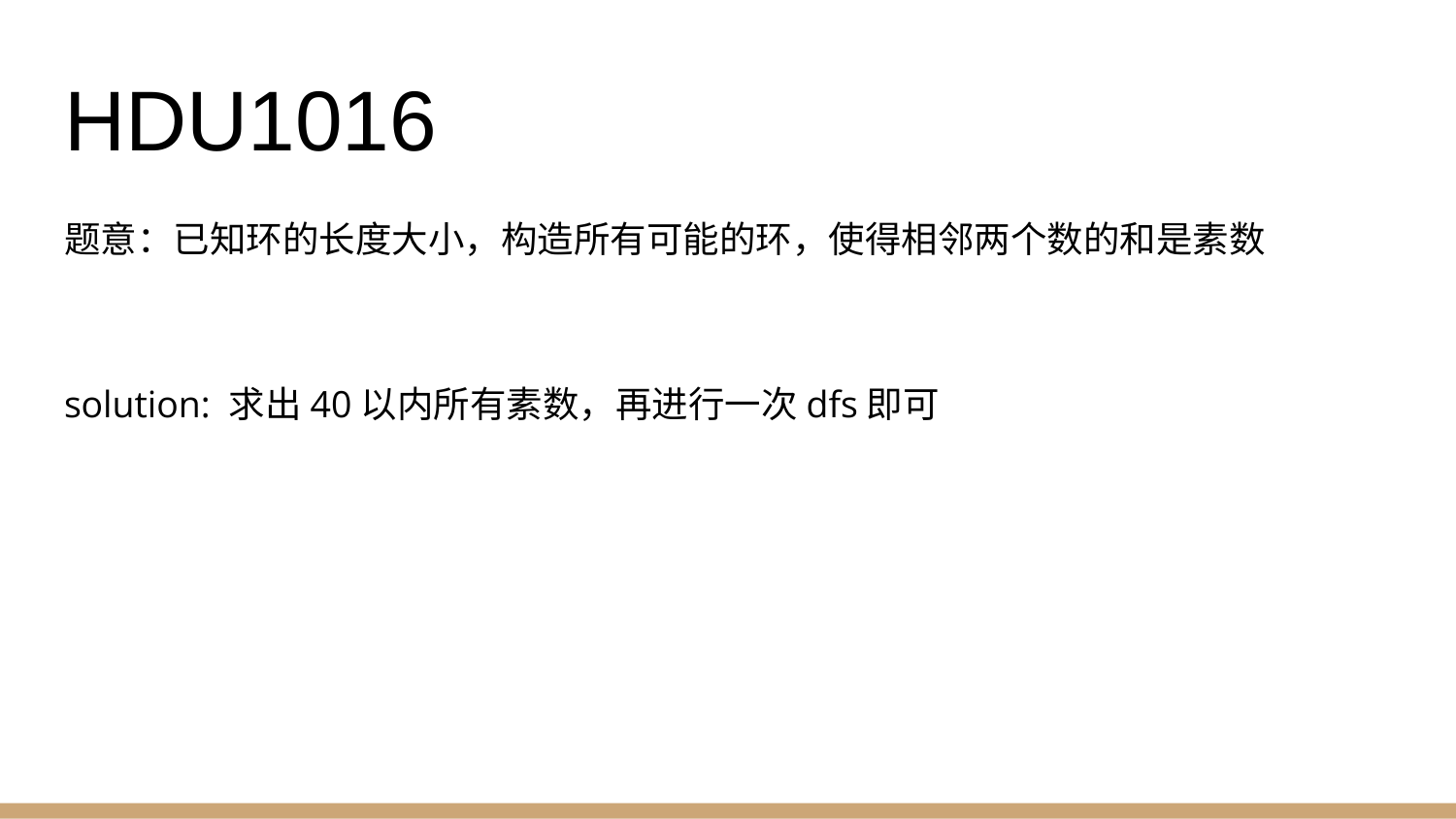

# HDU1016
题意：已知环的长度大小，构造所有可能的环，使得相邻两个数的和是素数

solution: 求出40以内所有素数，再进行一次dfs即可